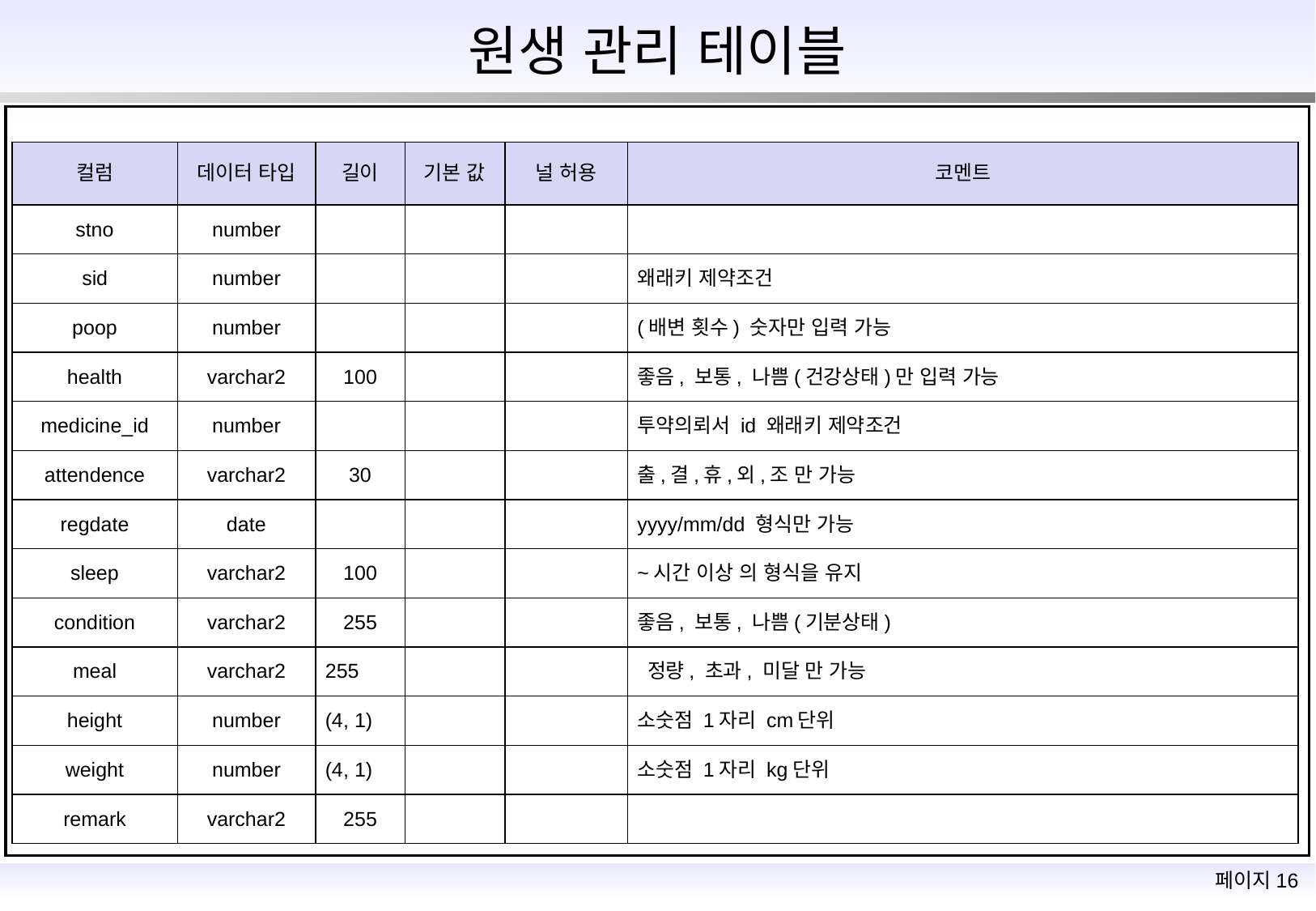

원생 관리 테이블
| 컬럼 | 데이터 타입 | 길이 | 기본 값 | 널 허용 | 코멘트 |
| --- | --- | --- | --- | --- | --- |
| stno | number |  |  |  |  |
| sid | number |  |  |  | 왜래키 제약조건 |
| poop | number |  |  |  | (배변 횟수) 숫자만 입력 가능 |
| health | varchar2 | 100 |  |  | 좋음, 보통, 나쁨(건강상태)만 입력 가능 |
| medicine\_id | number |  |  |  | 투약의뢰서 id 왜래키 제약조건 |
| attendence | varchar2 | 30 |  |  | 출,결,휴,외,조 만 가능 |
| regdate | date |  |  |  | yyyy/mm/dd 형식만 가능 |
| sleep | varchar2 | 100 |  |  | ~시간 이상 의 형식을 유지 |
| condition | varchar2 | 255 |  |  | 좋음, 보통, 나쁨(기분상태) |
| meal | varchar2 | 255 |  |  | 정량, 초과, 미달 만 가능 |
| height | number | (4, 1) |  |  | 소숫점 1자리 cm단위 |
| weight | number | (4, 1) |  |  | 소숫점 1자리 kg단위 |
| remark | varchar2 | 255 |  |  |  |